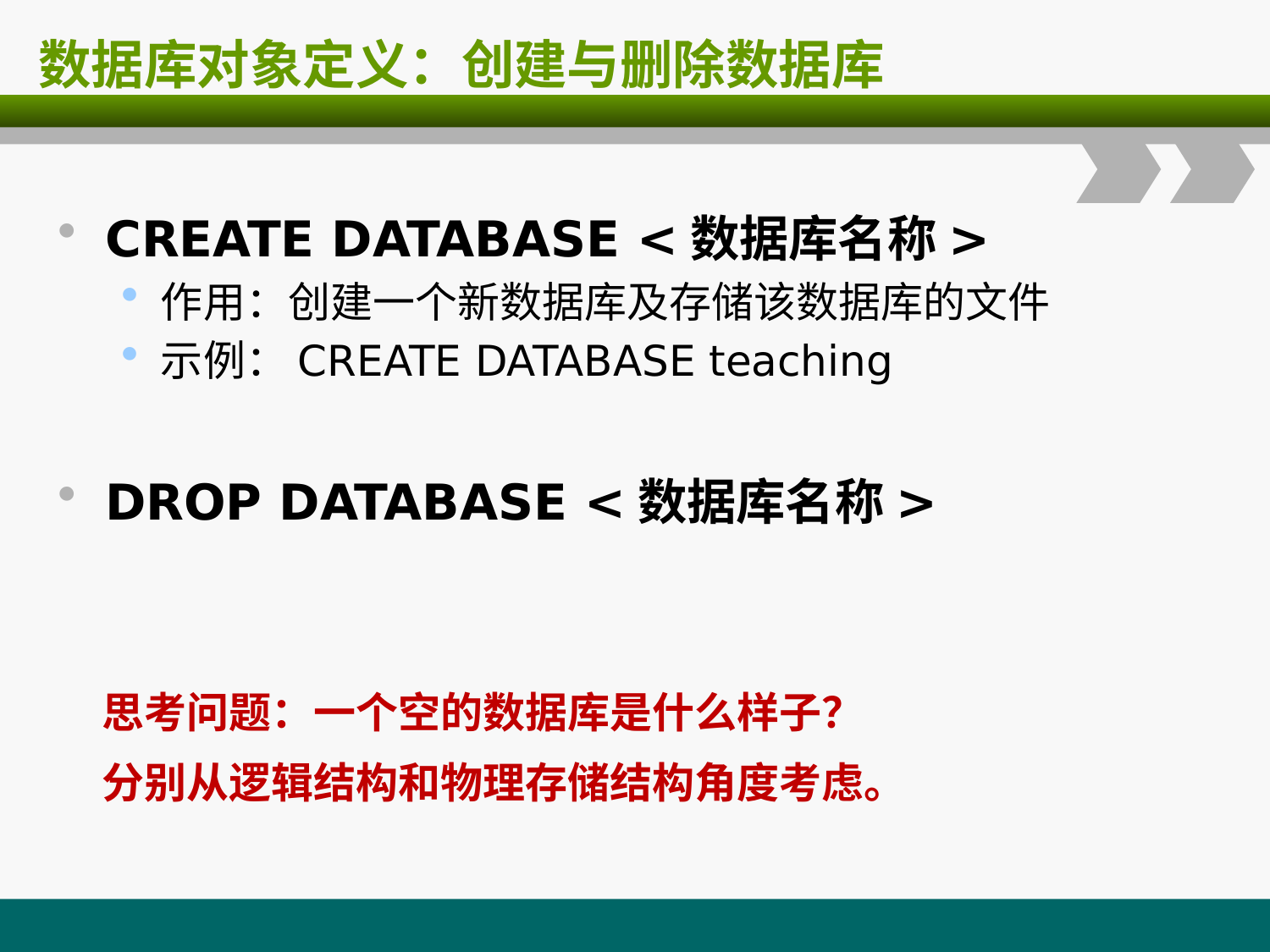

# 数据库对象定义：创建与删除数据库
CREATE DATABASE <数据库名称>
作用：创建一个新数据库及存储该数据库的文件
示例：CREATE DATABASE teaching

DROP DATABASE <数据库名称>
思考问题：一个空的数据库是什么样子？
分别从逻辑结构和物理存储结构角度考虑。